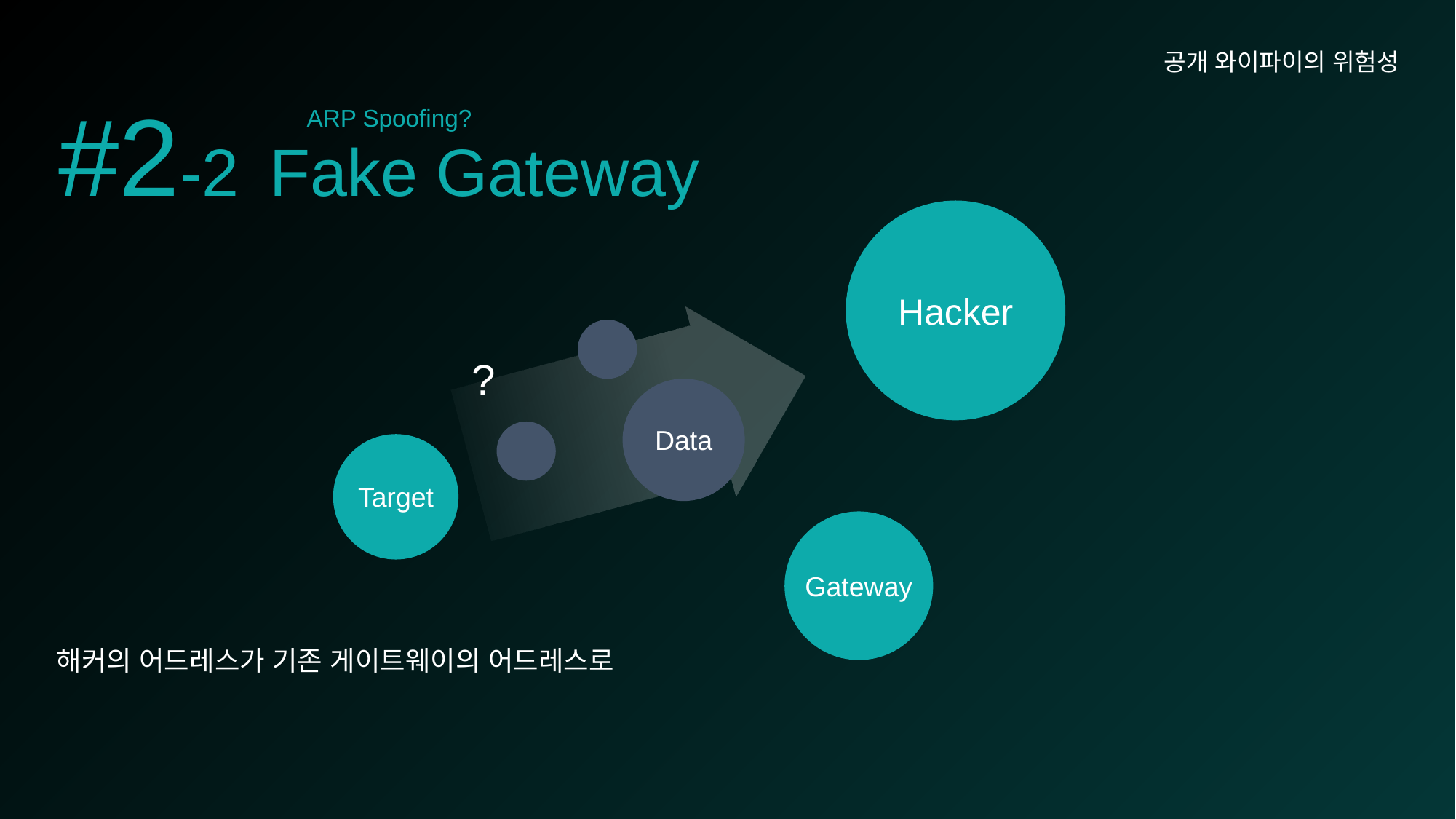

공개 와이파이의 위험성
# #2-2 Fake Gateway
ARP Spoofing?
Hacker

?

Data

Target
Gateway
해커의 어드레스가 기존 게이트웨이의 어드레스로